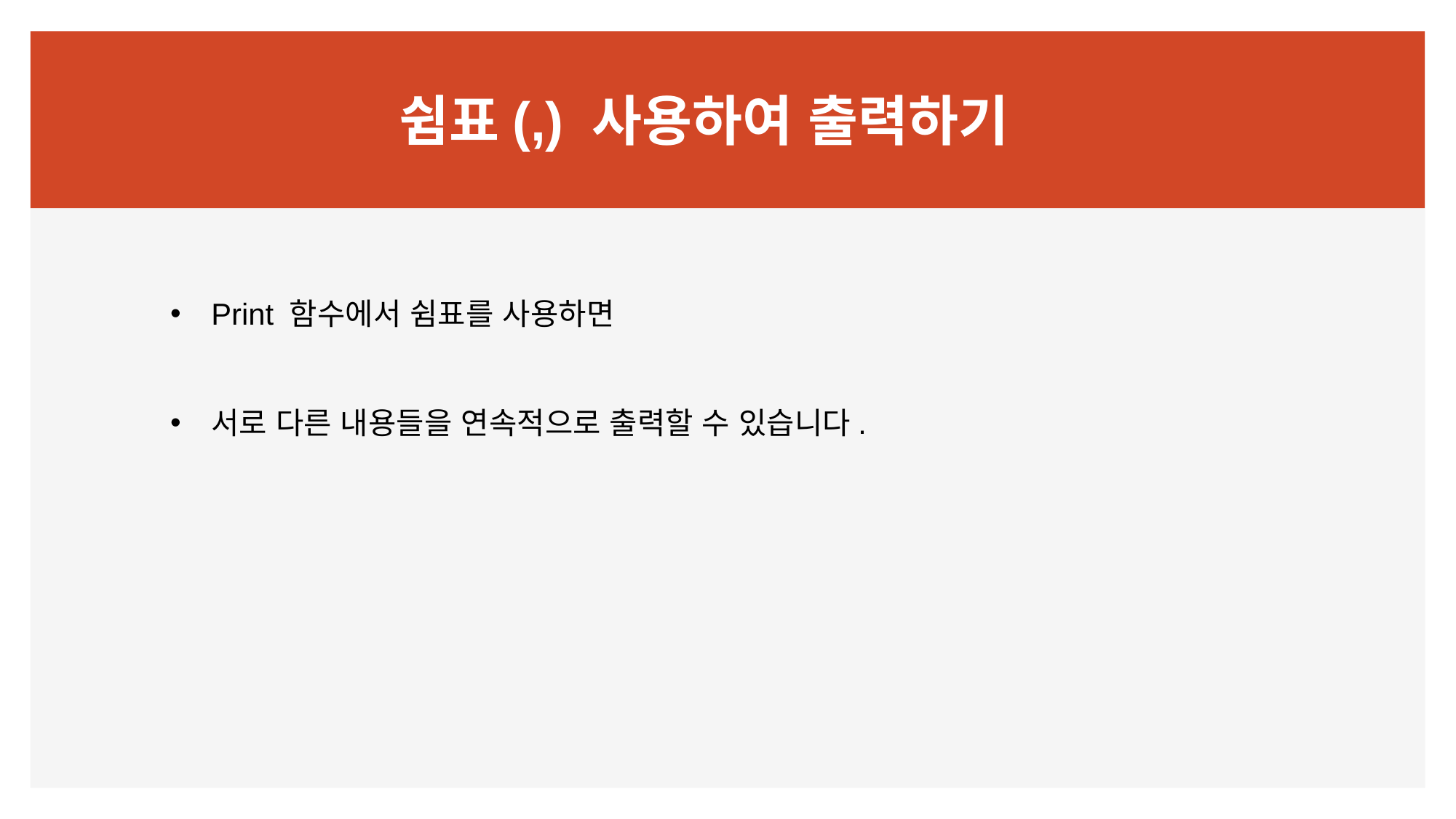

# 쉼표(,) 사용하여 출력하기
Print 함수에서 쉼표를 사용하면

서로 다른 내용들을 연속적으로 출력할 수 있습니다.